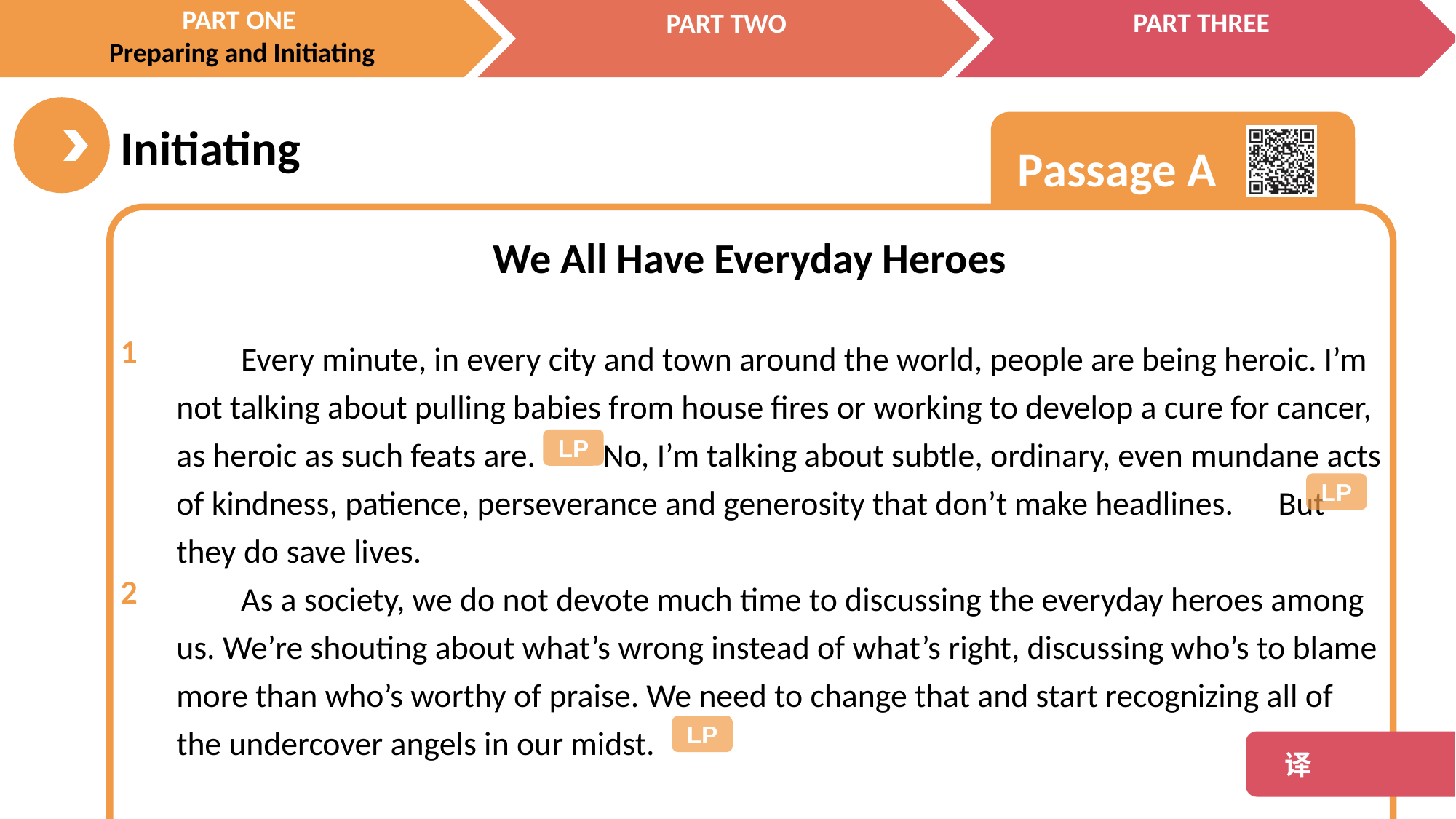

We All Have Everyday Heroes

Every minute, in every city and town around the world, people are being heroic. I’m not talking about pulling babies from house fires or working to develop a cure for cancer, as heroic as such feats are.         No, I’m talking about subtle, ordinary, even mundane acts of kindness, patience, perseverance and generosity that don’t make headlines.      But they do save lives.
As a society, we do not devote much time to discussing the everyday heroes among us. We’re shouting about what’s wrong instead of what’s right, discussing who’s to blame more than who’s worthy of praise. We need to change that and start recognizing all of the undercover angels in our midst.

1

2

LP
LP
LP
   译